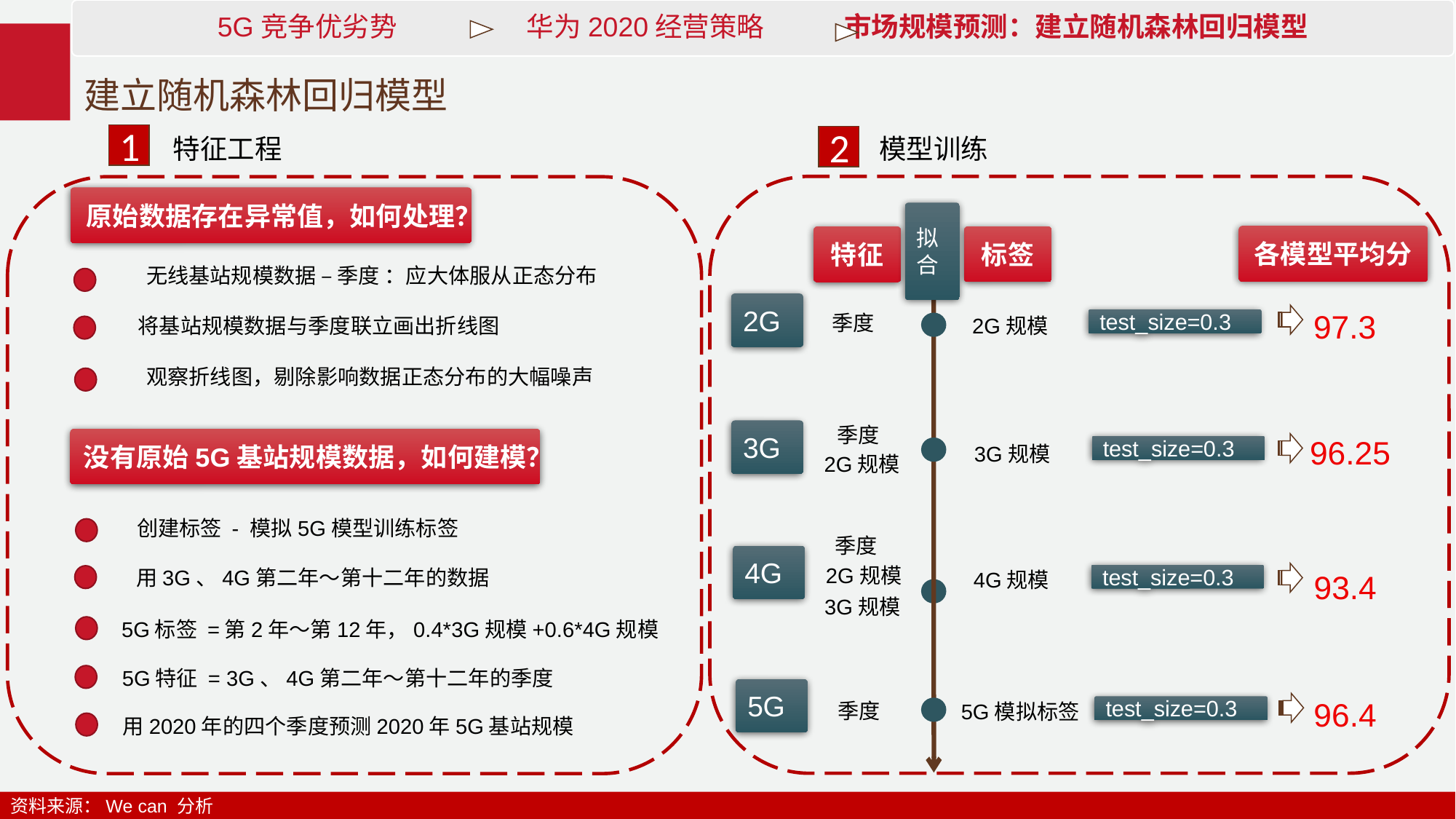

5G竞争优劣势                     华为2020经营策略             市场规模预测：建立随机森林回归模型

# 建立随机森林回归模型
1
2
模型训练

拟合
各模型平均分
标签
特征
97.3
季度
2G
2G规模

test_size=0.3

季度
96.25
3G
3G规模
2G规模

test_size=0.3

季度
93.4
2G规模
4G
4G规模

test_size=0.3
3G规模
96.4
5G
季度
5G模拟标签

test_size=0.3

特征工程

原始数据存在异常值，如何处理？
无线基站规模数据 – 季度 ：应大体服从正态分布

将基站规模数据与季度联立画出折线图

观察折线图，剔除影响数据正态分布的大幅噪声

没有原始5G基站规模数据，如何建模？
创建标签 - 模拟5G模型训练标签

用3G、4G第二年～第十二年的数据
5G标签 =第2年～第12年，0.4*3G规模+0.6*4G规模

5G特征 = 3G、4G第二年～第十二年的季度

用2020年的四个季度预测2020年5G基站规模

资料来源：We can 分析